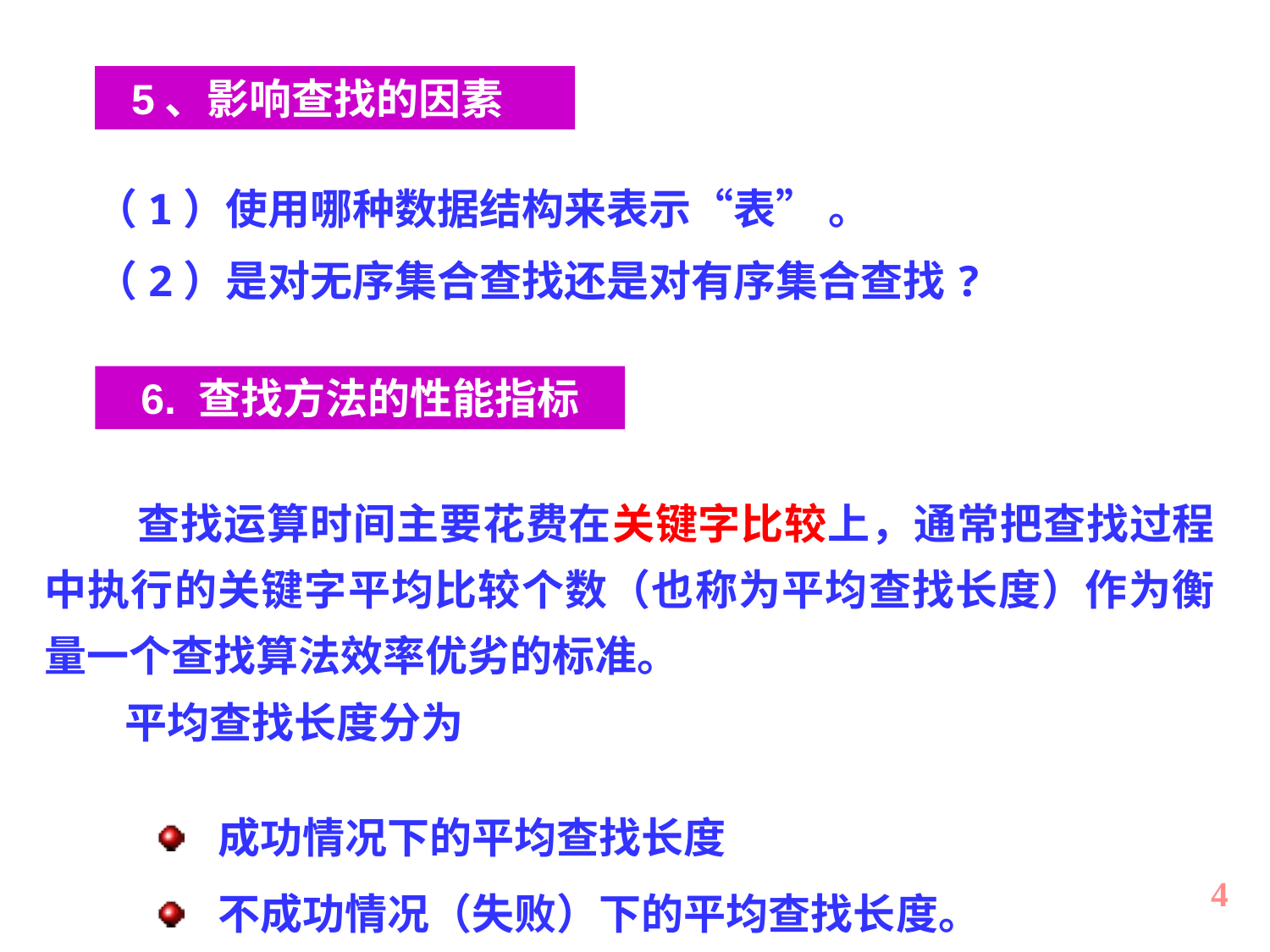

5、影响查找的因素
（1）使用哪种数据结构来表示“表” 。
（2）是对无序集合查找还是对有序集合查找?
6. 查找方法的性能指标
        查找运算时间主要花费在关键字比较上，通常把查找过程中执行的关键字平均比较个数（也称为平均查找长度）作为衡量一个查找算法效率优劣的标准。
平均查找长度分为
成功情况下的平均查找长度
不成功情况（失败）下的平均查找长度。
4